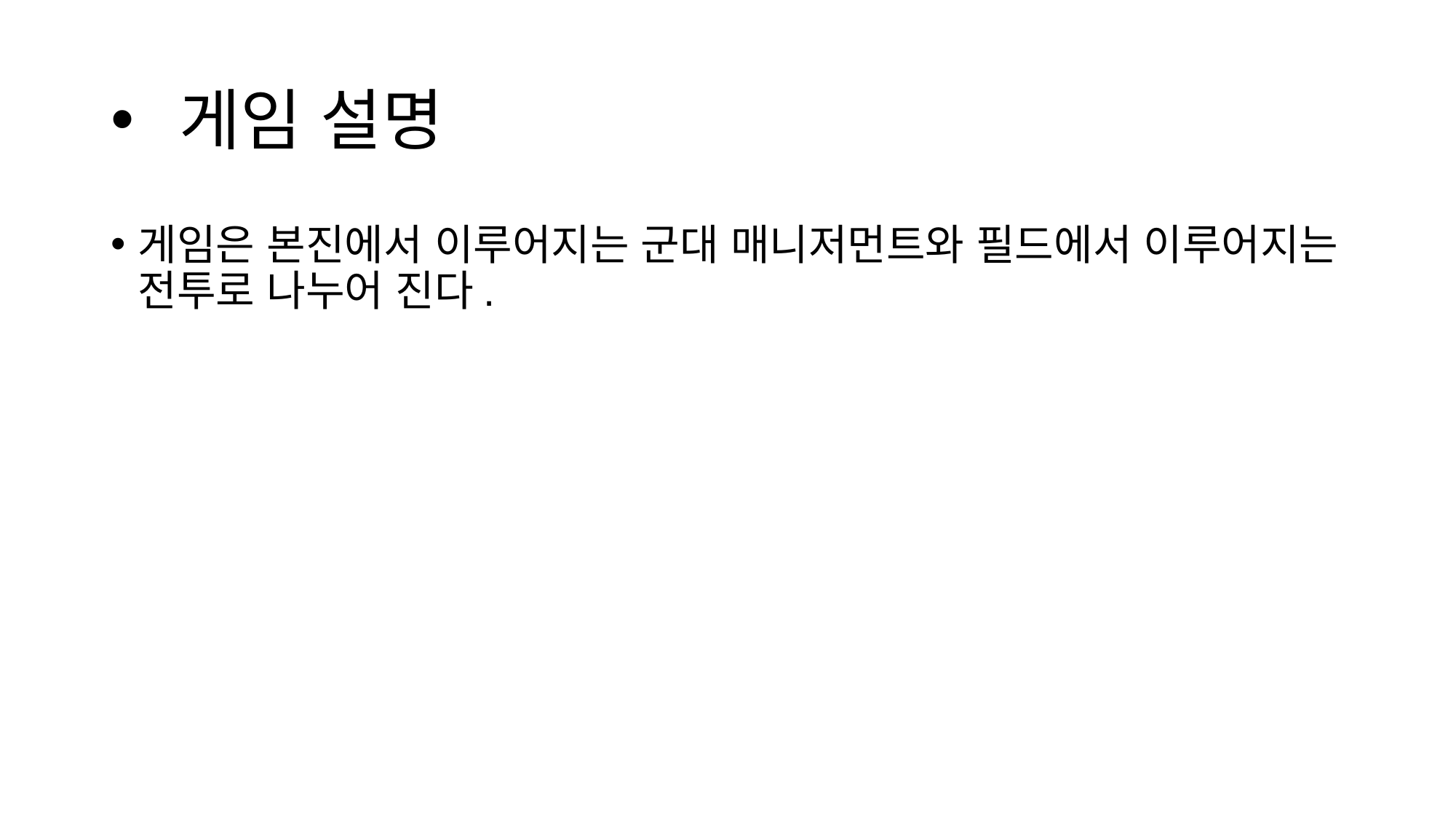

# 게임 설명
게임은 본진에서 이루어지는 군대 매니저먼트와 필드에서 이루어지는 전투로 나누어 진다.